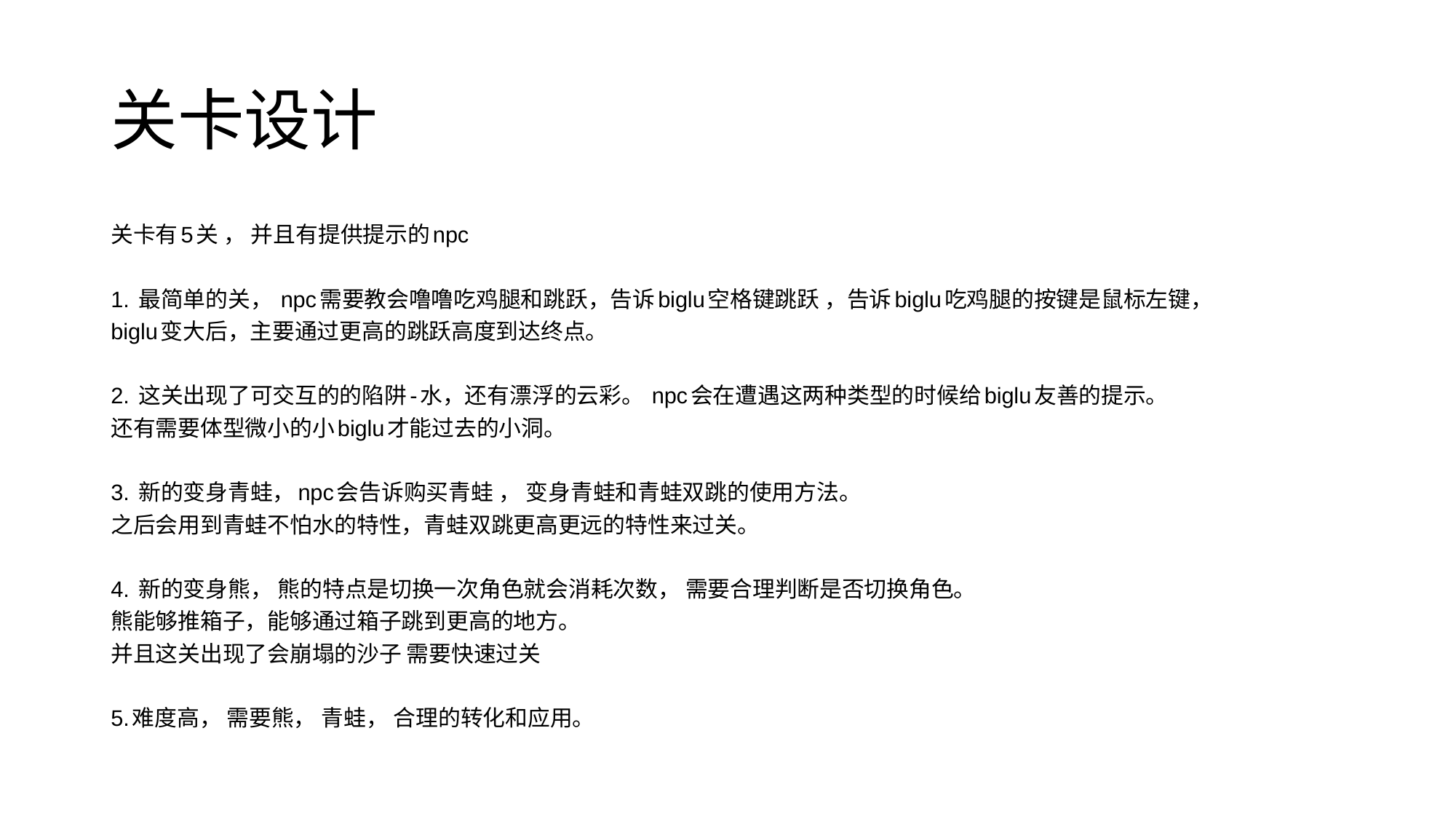

# 关卡设计
关卡有5关 ， 并且有提供提示的npc

1. 最简单的关， npc需要教会噜噜吃鸡腿和跳跃，告诉biglu空格键跳跃 ，告诉biglu吃鸡腿的按键是鼠标左键，
biglu变大后，主要通过更高的跳跃高度到达终点。

2. 这关出现了可交互的的陷阱-水，还有漂浮的云彩。 npc会在遭遇这两种类型的时候给biglu友善的提示。
还有需要体型微小的小biglu才能过去的小洞。

3. 新的变身青蛙，npc会告诉购买青蛙 ， 变身青蛙和青蛙双跳的使用方法。
之后会用到青蛙不怕水的特性，青蛙双跳更高更远的特性来过关。

4. 新的变身熊， 熊的特点是切换一次角色就会消耗次数， 需要合理判断是否切换角色。
熊能够推箱子，能够通过箱子跳到更高的地方。
并且这关出现了会崩塌的沙子 需要快速过关

5.难度高， 需要熊， 青蛙， 合理的转化和应用。